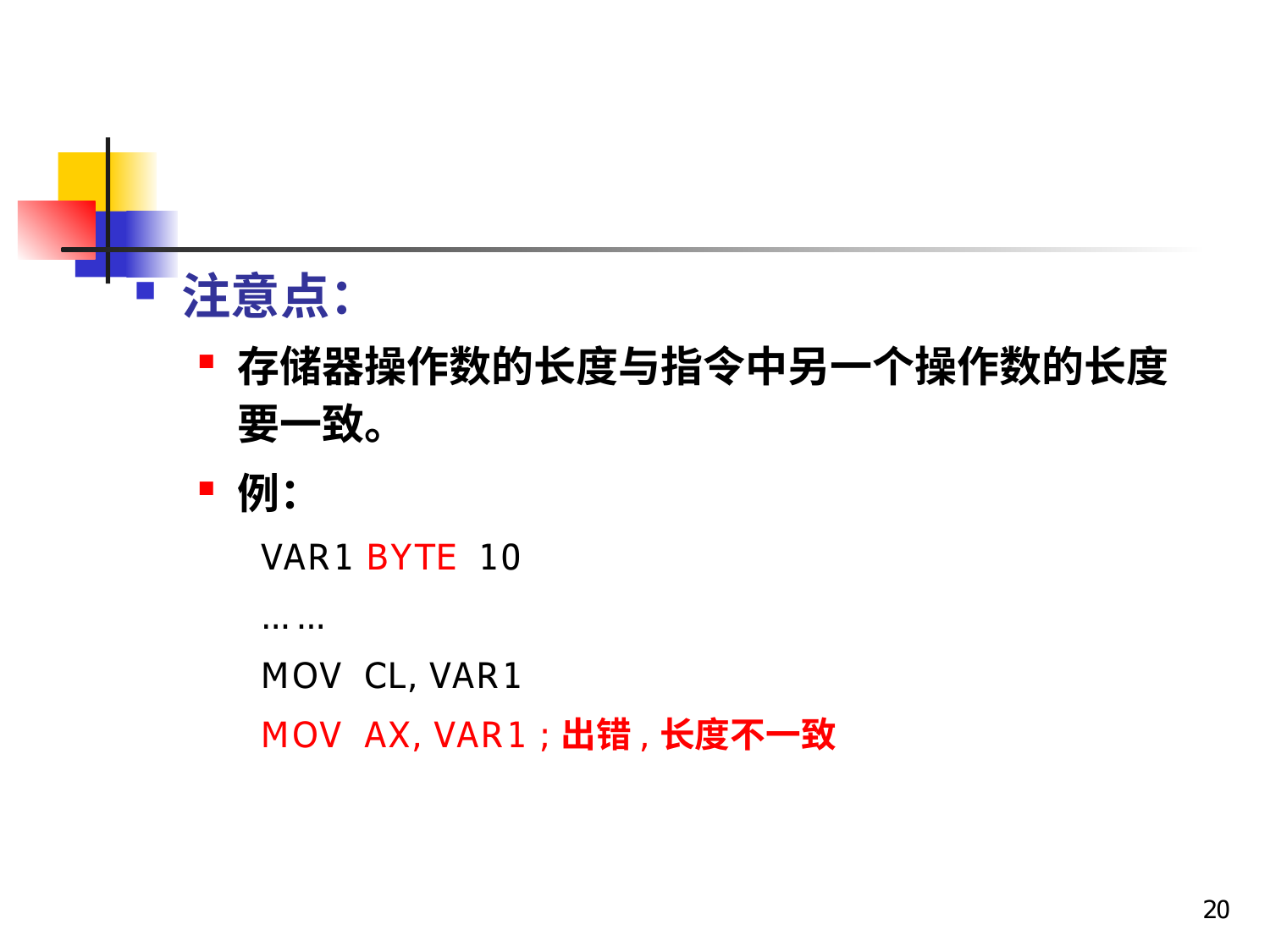

注意点：
存储器操作数的长度与指令中另一个操作数的长度要一致。
例：
VAR1 BYTE  10
……
MOV  CL, VAR1
MOV  AX, VAR1 ;出错,长度不一致
20